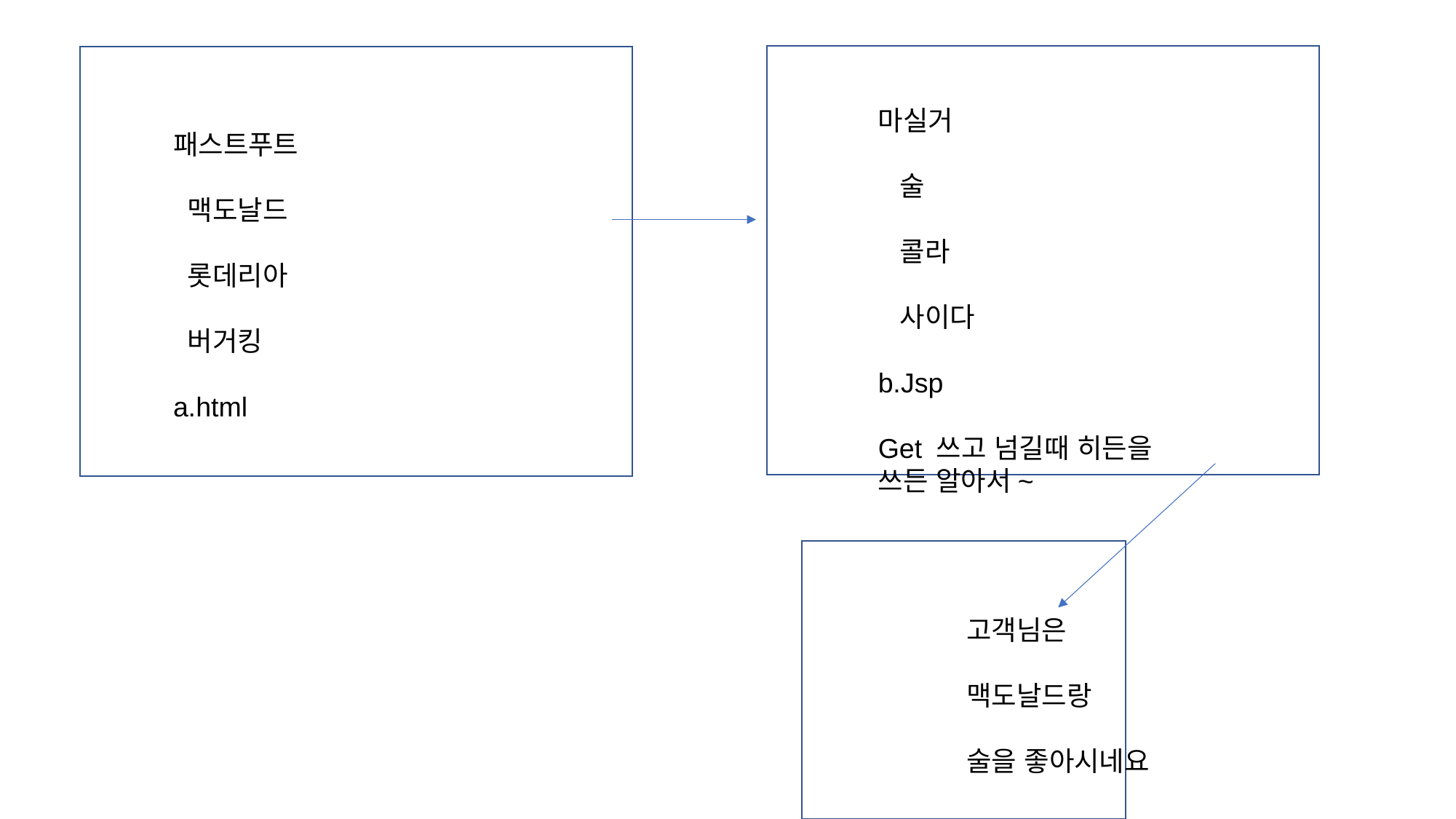

마실거

  술

  콜라

  사이다

b.Jsp

Get 쓰고 넘길때 히든을 쓰든 알아서~
패스트푸트

 맥도날드

 롯데리아

 버거킹

a.html

고객님은

맥도날드랑

술을 좋아시네요